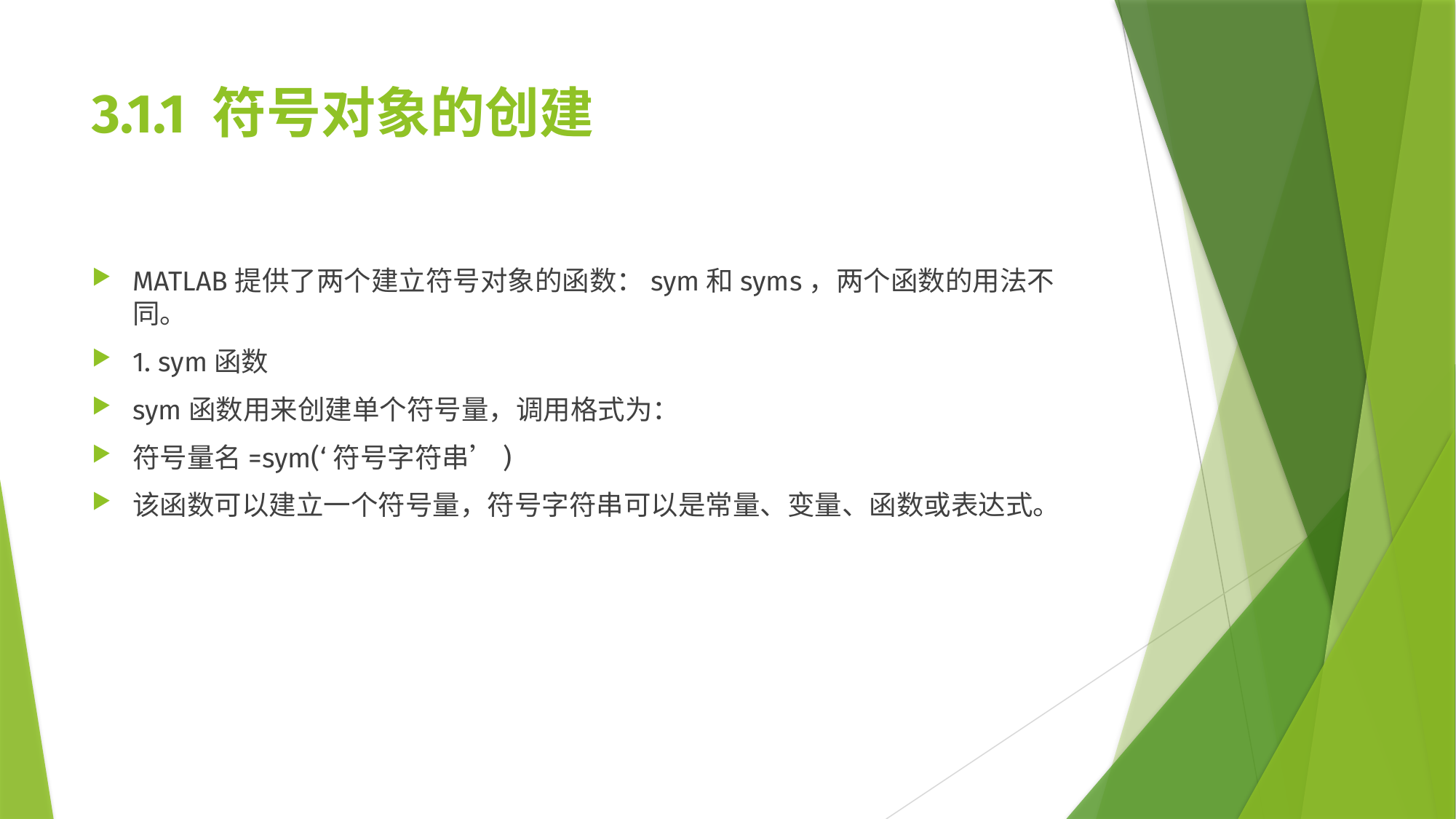

# 3.1.1 符号对象的创建
MATLAB提供了两个建立符号对象的函数：sym和syms，两个函数的用法不同。
1. sym函数
sym函数用来创建单个符号量，调用格式为：
符号量名=sym(‘符号字符串’)
该函数可以建立一个符号量，符号字符串可以是常量、变量、函数或表达式。